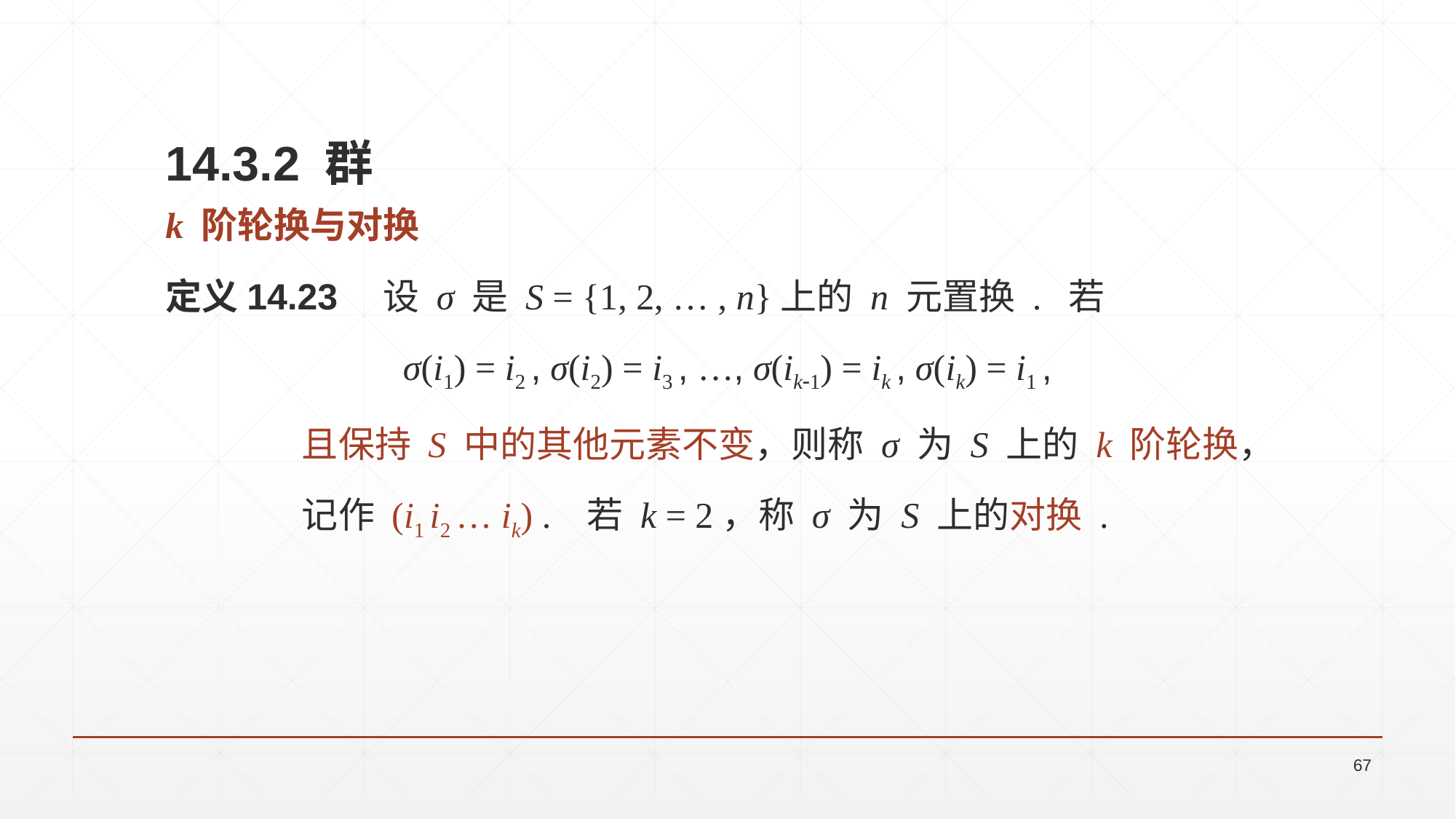

14.3.2 群
k 阶轮换与对换
定义14.23    设 σ 是 S = {1, 2, … , n}上的 n 元置换 .  若
σ(i1) = i2 , σ(i2) = i3 , …, σ(ik−1) = ik , σ(ik) = i1 ,
		且保持 S 中的其他元素不变，则称 σ 为 S 上的 k 阶轮换，
		记作 (i1 i2 … ik) .   若 k = 2，称 σ 为 S 上的对换 .

67